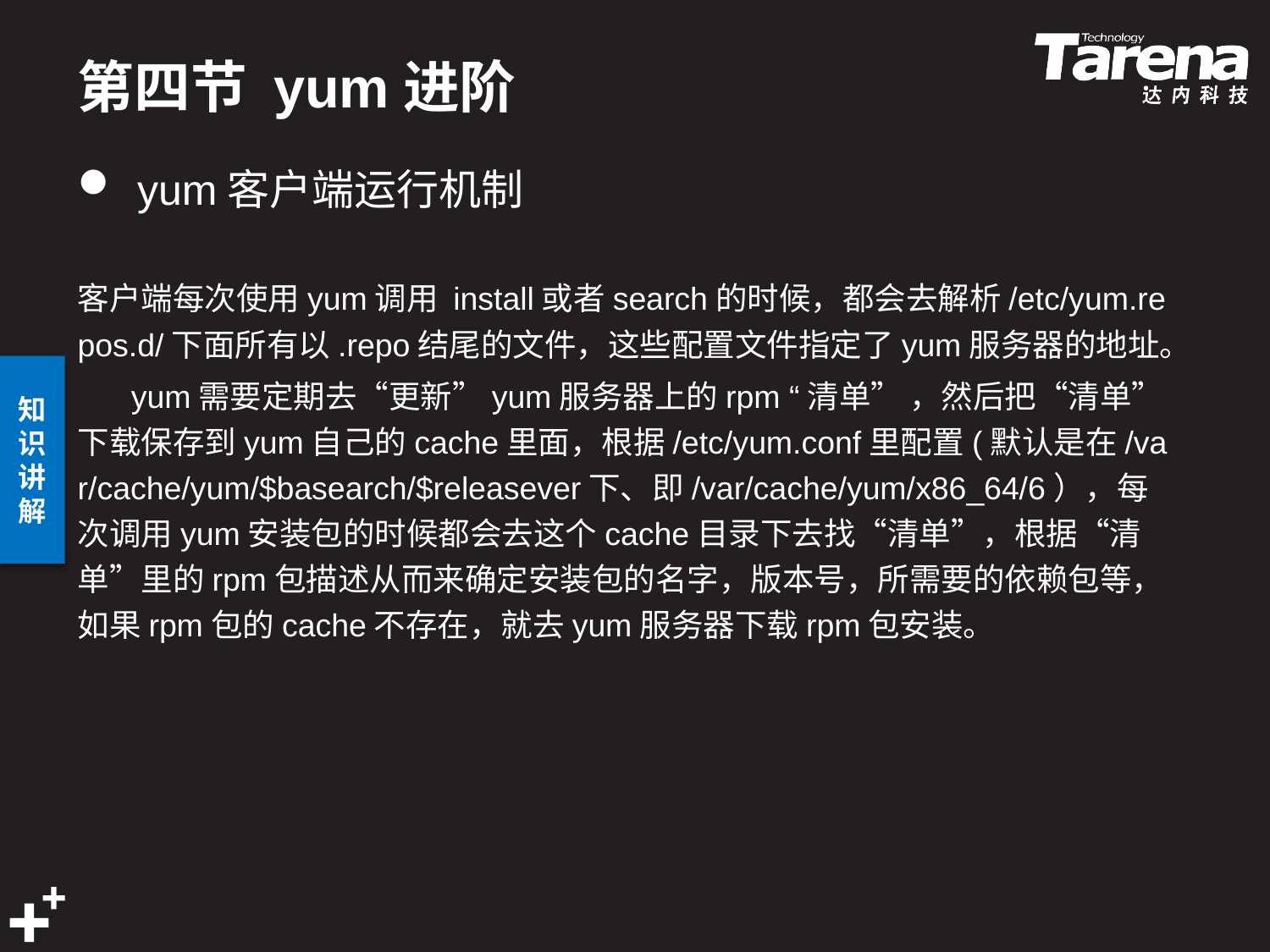

# 第四节 yum进阶
 yum客户端运行机制
       客户端每次使用yum调用 install或者search的时候，都会去解析/etc/yum.repos.d/下面所有以.repo结尾的文件，这些配置文件指定了yum服务器的地址。
      yum需要定期去“更新”yum服务器上的rpm “清单” ，然后把“清单”下载保存到yum自己的cache里面，根据/etc/yum.conf里配置(默认是在/var/cache/yum/$basearch/$releasever下、即/var/cache/yum/x86_64/6），每次调用yum安装包的时候都会去这个cache目录下去找“清单”，根据“清单”里的rpm包描述从而来确定安装包的名字，版本号，所需要的依赖包等，如果rpm包的cache不存在，就去yum服务器下载rpm包安装。